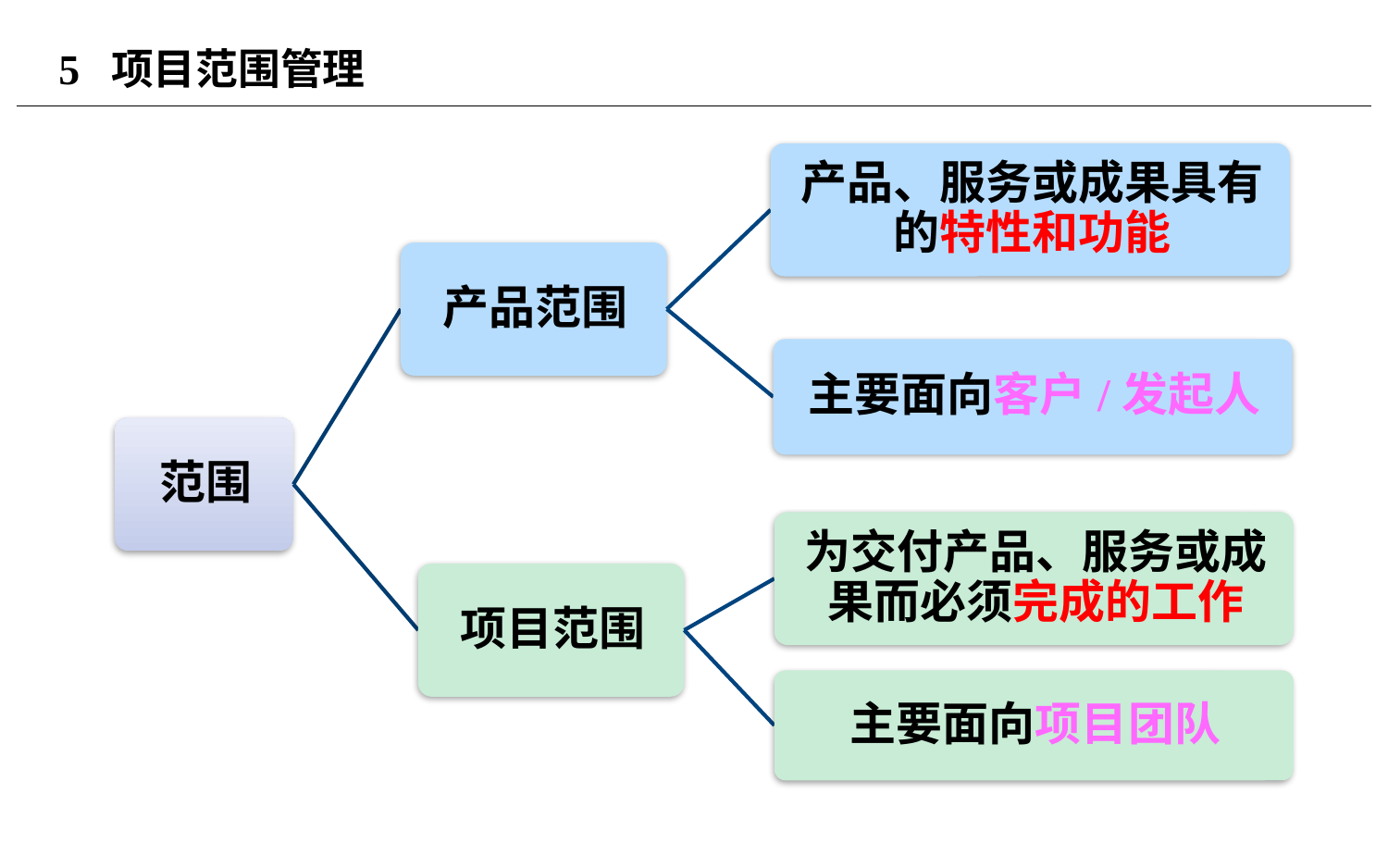

# 5  项目范围管理

范围

产品范围

产品、服务或成果具有的特性和功能

主要面向客户/发起人

项目范围

为交付产品、服务或成果而必须完成的工作

主要面向项目团队